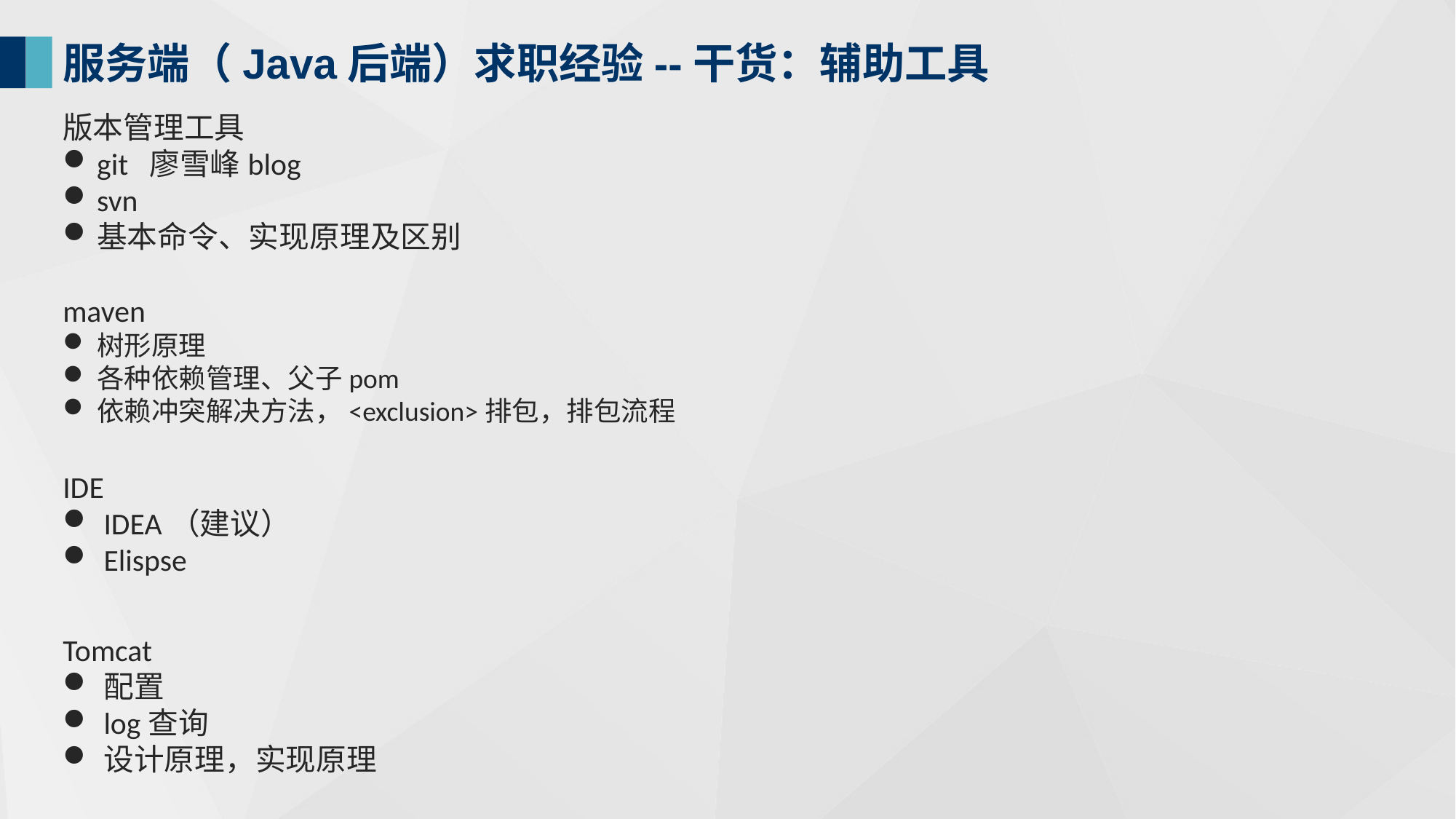

服务端（Java后端）求职经验--干货：辅助工具

版本管理工具
git  廖雪峰blog
svn
基本命令、实现原理及区别

maven
树形原理
各种依赖管理、父子pom
依赖冲突解决方法，<exclusion>排包，排包流程
IDE
IDEA（建议）
Elispse

Tomcat
配置
log查询
设计原理，实现原理

20